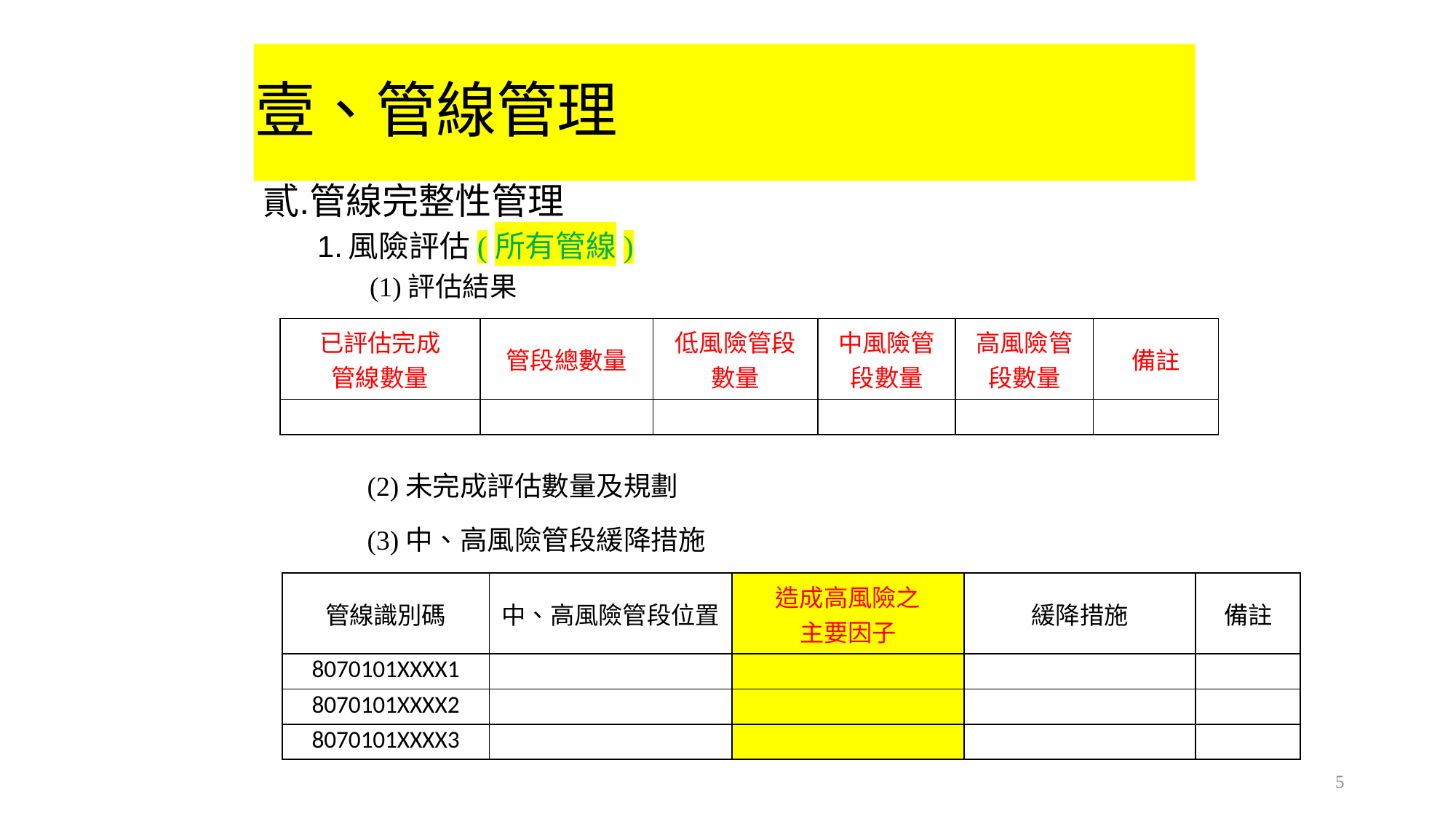

# 壹、管線管理
管線完整性管理
風險評估(所有管線)
(1)評估結果
| 已評估完成 管線數量 | 管段總數量 | 低風險管段數量 | 中風險管段數量 | 高風險管段數量 | 備註 |
| --- | --- | --- | --- | --- | --- |
|  |  |  |  |  |  |
(2)未完成評估數量及規劃

(3)中、高風險管段緩降措施
| 管線識別碼 | 中、高風險管段位置 | 造成高風險之 主要因子 | 緩降措施 | 備註 |
| --- | --- | --- | --- | --- |
| 8070101XXXX1 |  |  |  |  |
| 8070101XXXX2 |  |  |  |  |
| 8070101XXXX3 |  |  |  |  |
5